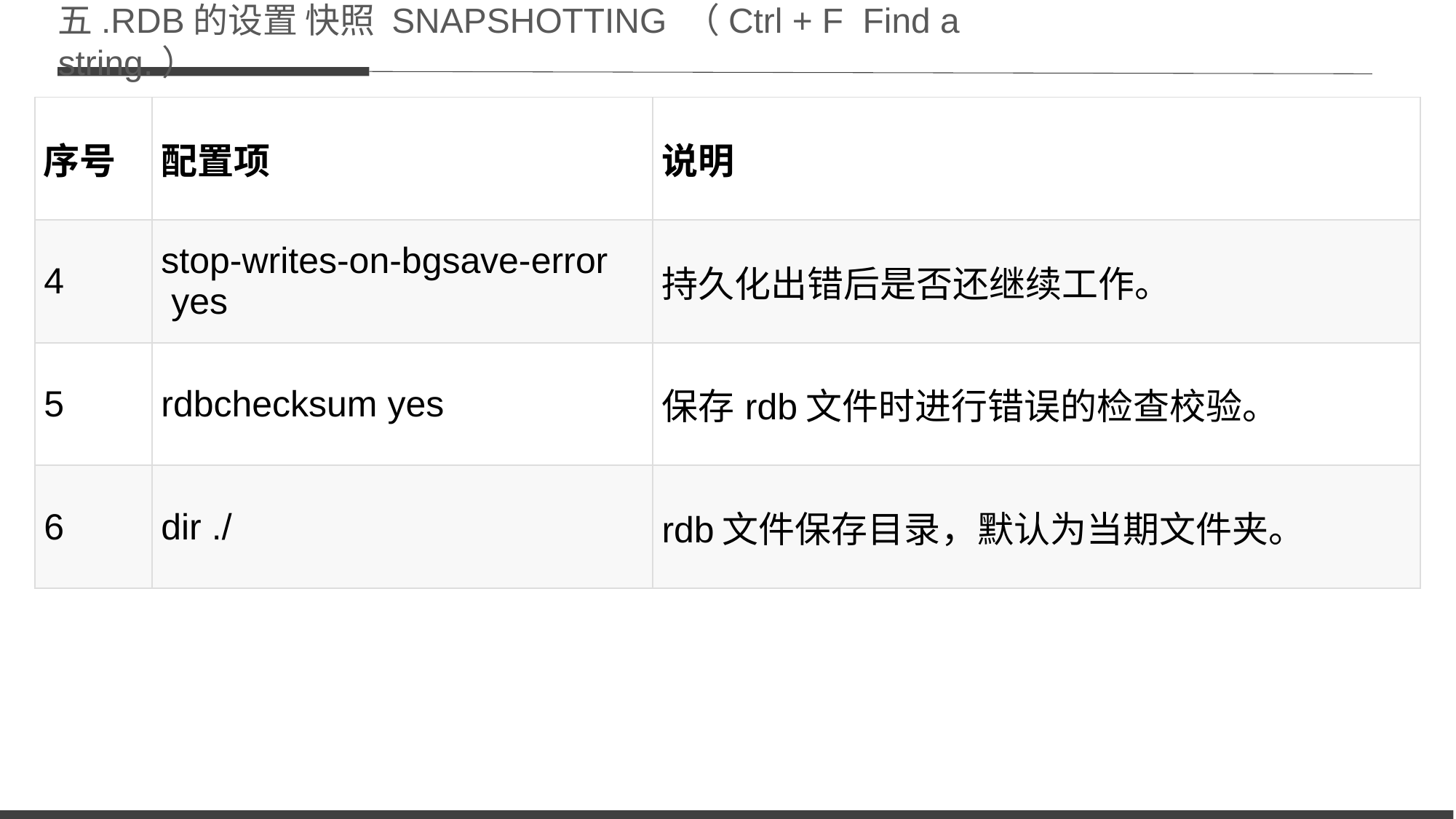

五.RDB的设置 快照 SNAPSHOTTING （Ctrl + F  Find a string.）

| 序号 | 配置项 | 说明 |
| --- | --- | --- |
| 4 | stop-writes-on-bgsave-error yes | 持久化出错后是否还继续工作。 |
| 5 | rdbchecksum yes | 保存rdb文件时进行错误的检查校验。 |
| 6 | dir ./ | rdb文件保存目录，默认为当期文件夹。 |